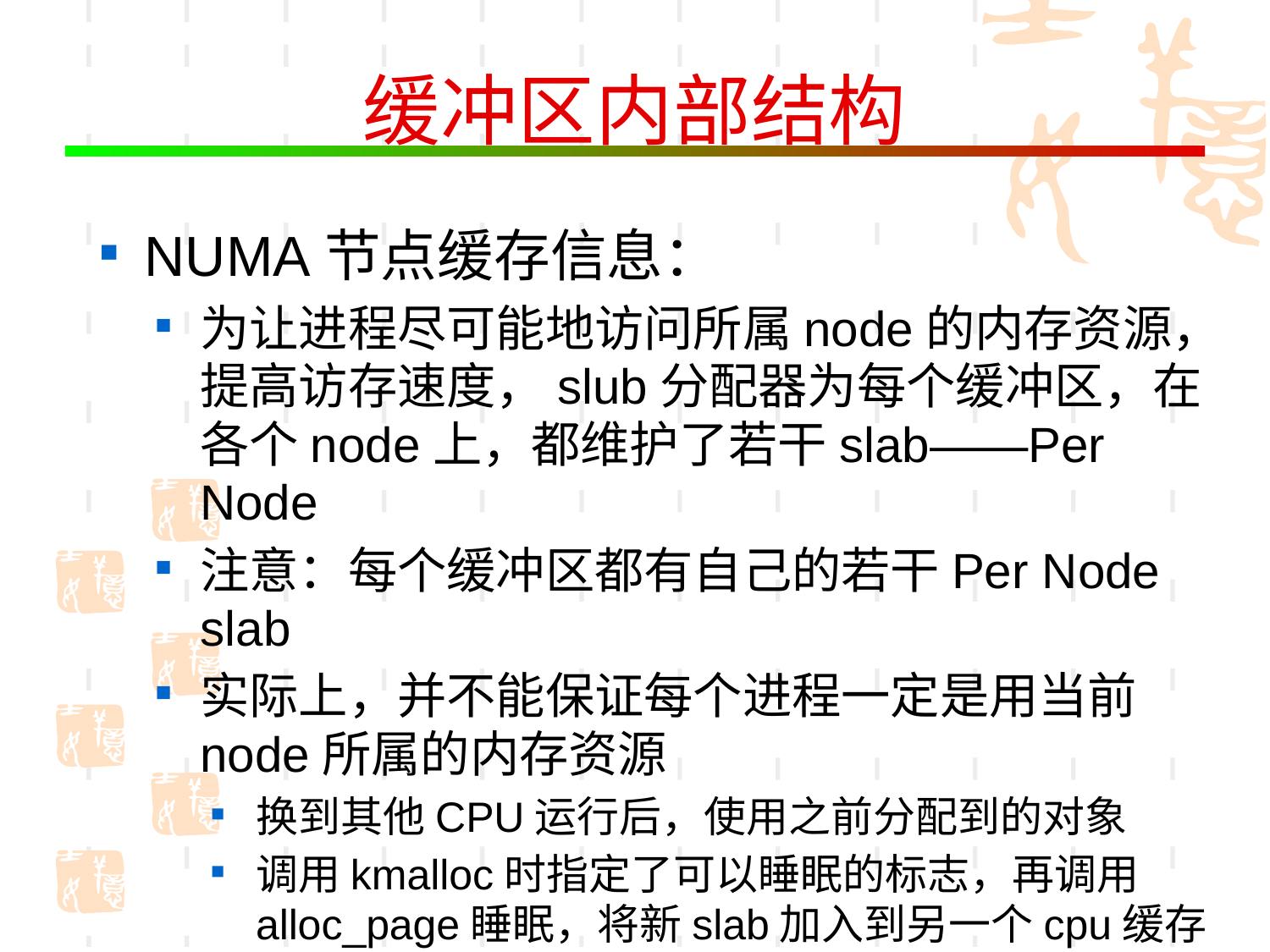

# 缓冲区内部结构
NUMA节点缓存信息：
为让进程尽可能地访问所属node的内存资源，提高访存速度，slub分配器为每个缓冲区，在各个node上，都维护了若干slab——Per Node
注意：每个缓冲区都有自己的若干Per Node slab
实际上，并不能保证每个进程一定是用当前node所属的内存资源
换到其他CPU运行后，使用之前分配到的对象
调用kmalloc时指定了可以睡眠的标志，再调用alloc_page睡眠，将新slab加入到另一个cpu缓存